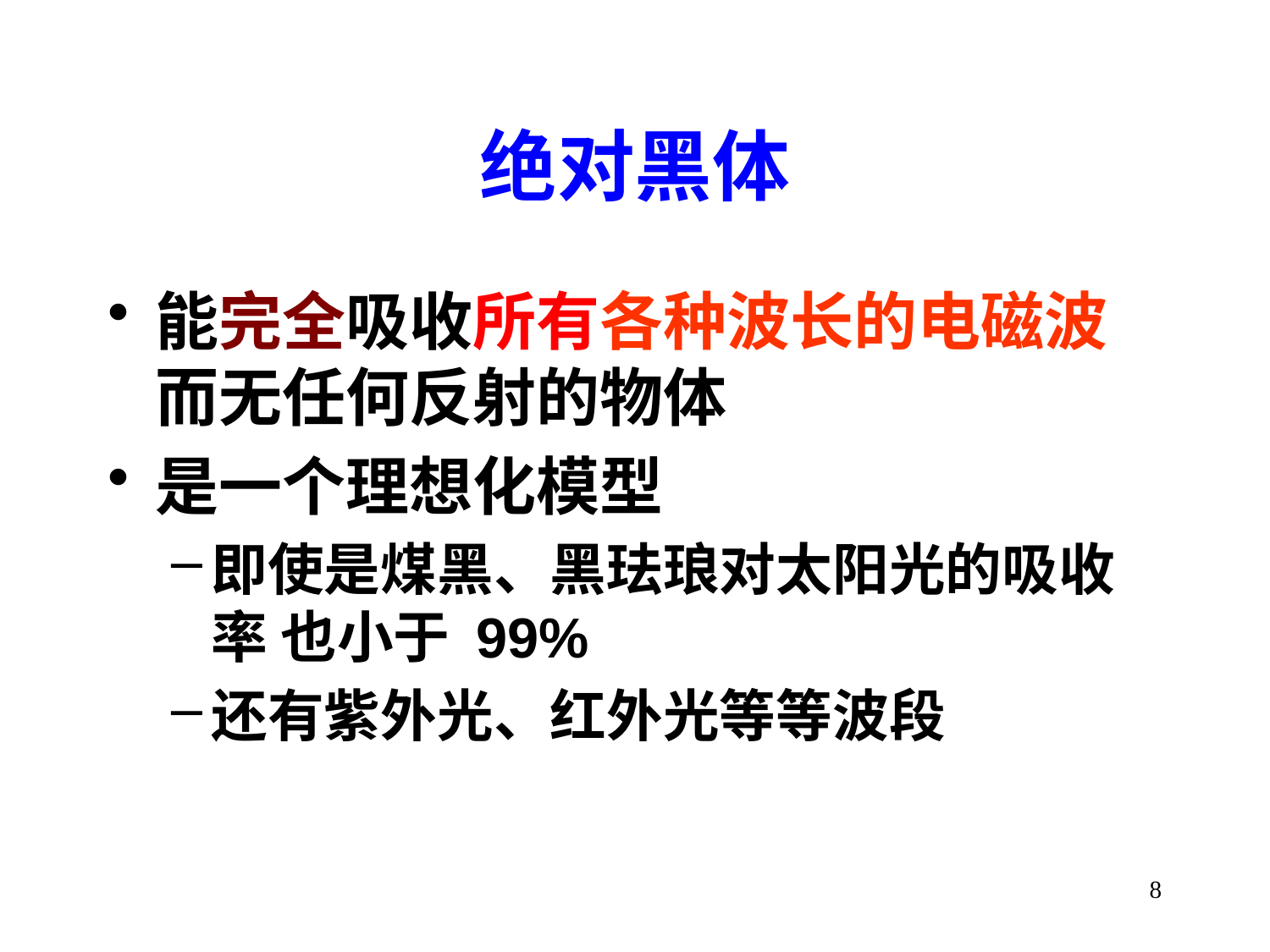

# 绝对黑体
能完全吸收所有各种波长的电磁波而无任何反射的物体
是一个理想化模型
即使是煤黑、黑珐琅对太阳光的吸收率 也小于 99%
还有紫外光、红外光等等波段

8